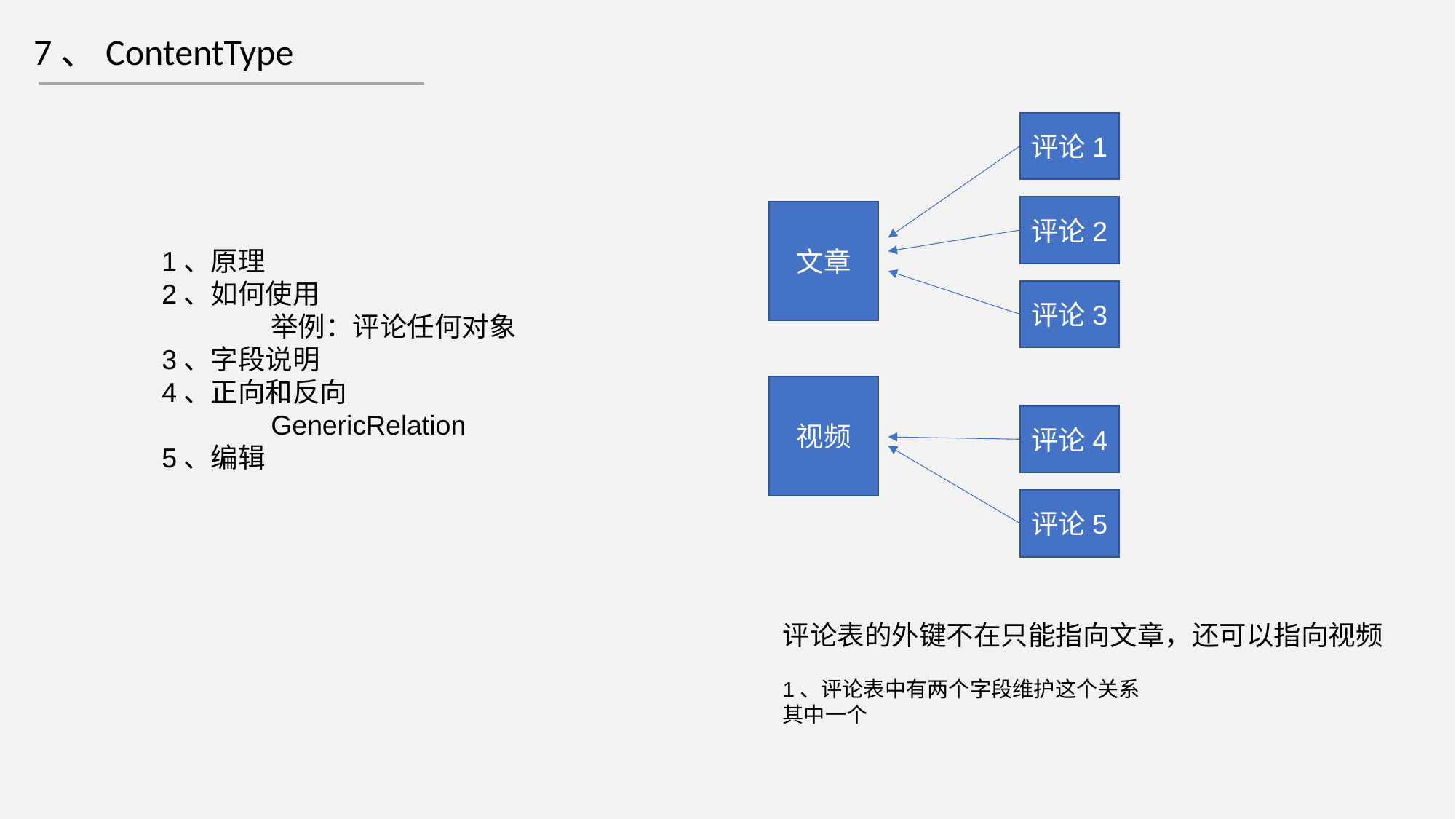

7、ContentType
评论1
评论2
文章
1、原理
2、如何使用
	举例：评论任何对象
3、字段说明
4、正向和反向
	GenericRelation
5、编辑
评论3
视频
评论4
评论5
评论表的外键不在只能指向文章，还可以指向视频

1、评论表中有两个字段维护这个关系
其中一个